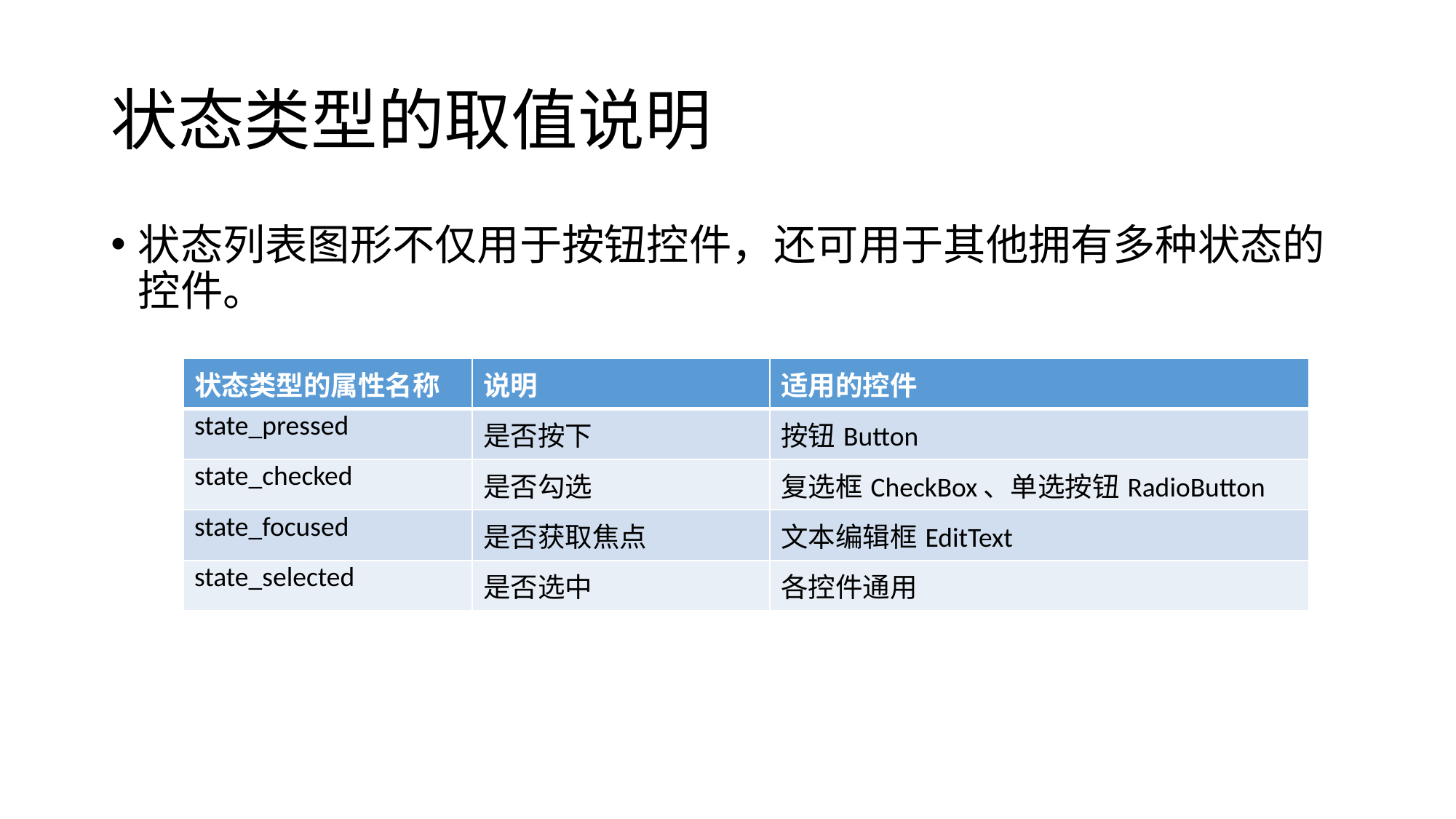

# 状态类型的取值说明
状态列表图形不仅用于按钮控件，还可用于其他拥有多种状态的控件。
| 状态类型的属性名称 | 说明 | 适用的控件 |
| --- | --- | --- |
| state\_pressed | 是否按下 | 按钮Button |
| state\_checked | 是否勾选 | 复选框CheckBox、单选按钮RadioButton |
| state\_focused | 是否获取焦点 | 文本编辑框EditText |
| state\_selected | 是否选中 | 各控件通用 |